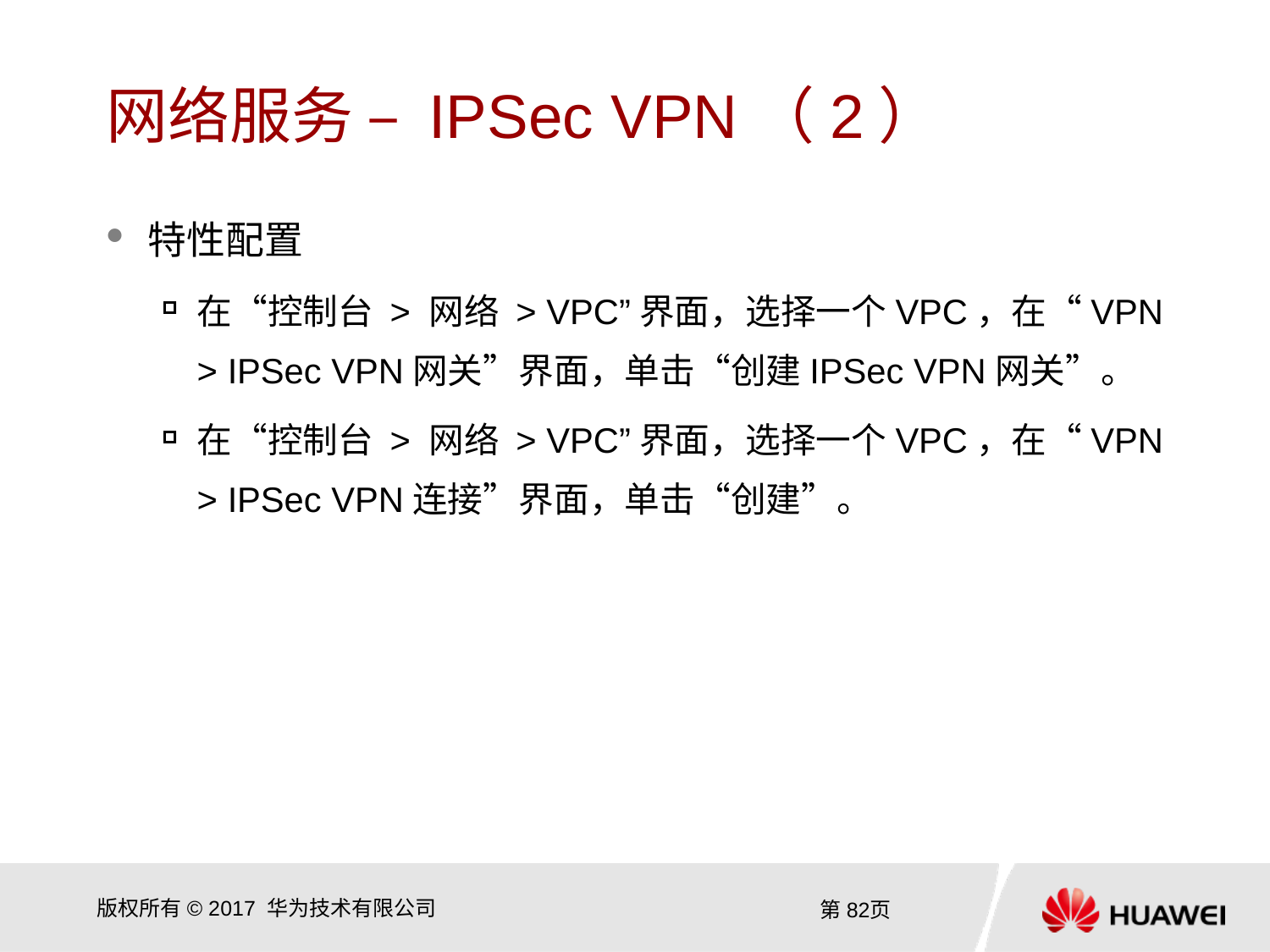

# 网络服务 – IPSec VPN（2）
特性配置
在“控制台 > 网络 > VPC”界面，选择一个VPC，在“VPN > IPSec VPN网关”界面，单击“创建IPSec VPN网关”。
在“控制台 > 网络 > VPC”界面，选择一个VPC，在“VPN > IPSec VPN连接”界面，单击“创建”。